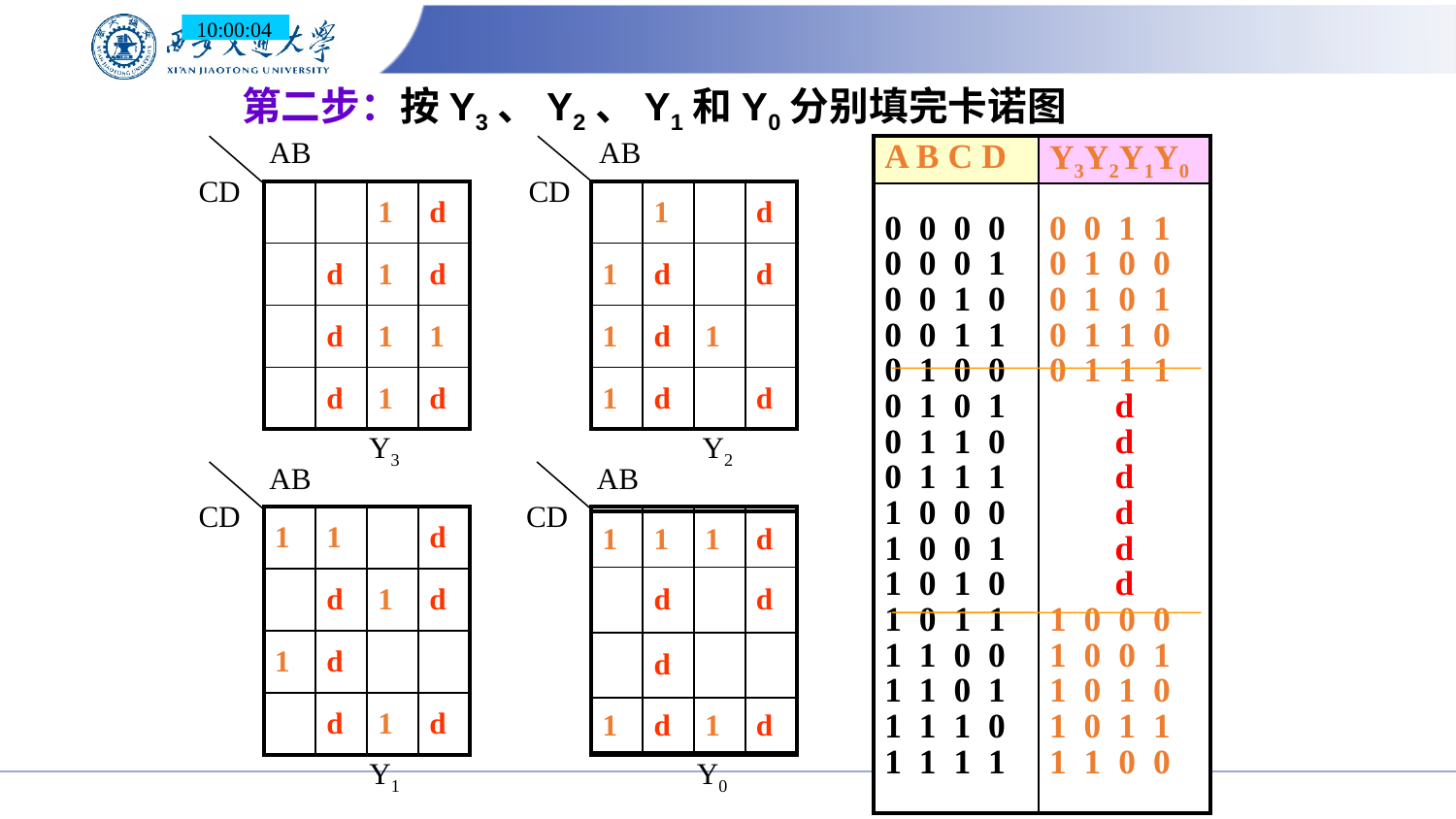

10:00:04
第二步：按Y3、Y2、Y1和Y0分别填完卡诺图
AB

CD
Y3
AB

CD
Y2
| A B C D | Y3Y2Y1Y0 |
| --- | --- |
| 0 0 0 0 0 0 0 1 0 0 1 0 0 0 1 1 0 1 0 0 0 1 0 1 0 1 1 0 0 1 1 1 1 0 0 0 1 0 0 1 1 0 1 0 1 0 1 1 1 1 0 0 1 1 0 1 1 1 1 0 1 1 1 1 | 0 0 1 1 0 1 0 0 0 1 0 1 0 1 1 0 0 1 1 1 d d d d d d 1 0 0 0 1 0 0 1 1 0 1 0 1 0 1 1 1 1 0 0 |
| A B C D | Y3Y2Y1Y0 |
| --- | --- |
| 0 0 0 0 0 0 0 1 0 0 1 0 0 0 1 1 0 1 0 0 0 1 0 1 0 1 1 0 0 1 1 1 1 0 0 0 1 0 0 1 1 0 1 0 1 0 1 1 1 1 0 0 1 1 0 1 1 1 1 0 1 1 1 1 | 0 0 1 1 0 1 0 0 0 1 0 1 0 1 1 0 0 1 1 1 d d d d d d 1 0 0 0 1 0 0 1 1 0 1 0 1 0 1 1 1 1 0 0 |
| A B C D | Y3Y2Y1Y0 |
| --- | --- |
| 0 0 0 0 0 0 0 1 0 0 1 0 0 0 1 1 0 1 0 0 0 1 0 1 0 1 1 0 0 1 1 1 1 0 0 0 1 0 0 1 1 0 1 0 1 0 1 1 1 1 0 0 1 1 0 1 1 1 1 0 1 1 1 1 | 0 0 1 1 0 1 0 0 0 1 0 1 0 1 1 0 0 1 1 1 d d d d d d 1 0 0 0 1 0 0 1 1 0 1 0 1 0 1 1 1 1 0 0 |
| A B C D | Y3Y2Y1Y0 |
| --- | --- |
| 0 0 0 0 0 0 0 1 0 0 1 0 0 0 1 1 0 1 0 0 0 1 0 1 0 1 1 0 0 1 1 1 1 0 0 0 1 0 0 1 1 0 1 0 1 0 1 1 1 1 0 0 1 1 0 1 1 1 1 0 1 1 1 1 | 0 0 1 1 0 1 0 0 0 1 0 1 0 1 1 0 0 1 1 1 d d d d d d 1 0 0 0 1 0 0 1 1 0 1 0 1 0 1 1 1 1 0 0 |
| A B C D | Y3Y2Y1Y0 |
| --- | --- |
| 0 0 0 0 0 0 0 1 0 0 1 0 0 0 1 1 0 1 0 0 0 1 0 1 0 1 1 0 0 1 1 1 1 0 0 0 1 0 0 1 1 0 1 0 1 0 1 1 1 1 0 0 1 1 0 1 1 1 1 0 1 1 1 1 | 0 0 1 1 0 1 0 0 0 1 0 1 0 1 1 0 0 1 1 1 d d d d d d 1 0 0 0 1 0 0 1 1 0 1 0 1 0 1 1 1 1 0 0 |
|  |  |  | d |
| --- | --- | --- | --- |
|  | d |  | d |
|  | d |  |  |
|  | d |  | d |
|  |  | 1 | d |
| --- | --- | --- | --- |
|  | d | 1 | d |
|  | d | 1 | 1 |
|  | d | 1 | d |
|  |  |  | d |
| --- | --- | --- | --- |
|  | d |  | d |
|  | d |  |  |
|  | d |  | d |
|  | 1 |  | d |
| --- | --- | --- | --- |
| 1 | d |  | d |
| 1 | d | 1 |  |
| 1 | d |  | d |

AB

CD
Y1
AB

CD
Y0
| 1 | 1 |  | d |
| --- | --- | --- | --- |
|  | d | 1 | d |
| 1 | d |  |  |
|  | d | 1 | d |
|  |  |  | d |
| --- | --- | --- | --- |
|  | d |  | d |
|  | d |  |  |
|  | d |  | d |
|  |  |  | d |
| --- | --- | --- | --- |
|  | d |  | d |
|  | d |  |  |
|  | d |  | d |
| 1 | 1 | 1 | d |
| --- | --- | --- | --- |
|  | d |  | d |
|  | d |  |  |
| 1 | d | 1 | d |

18